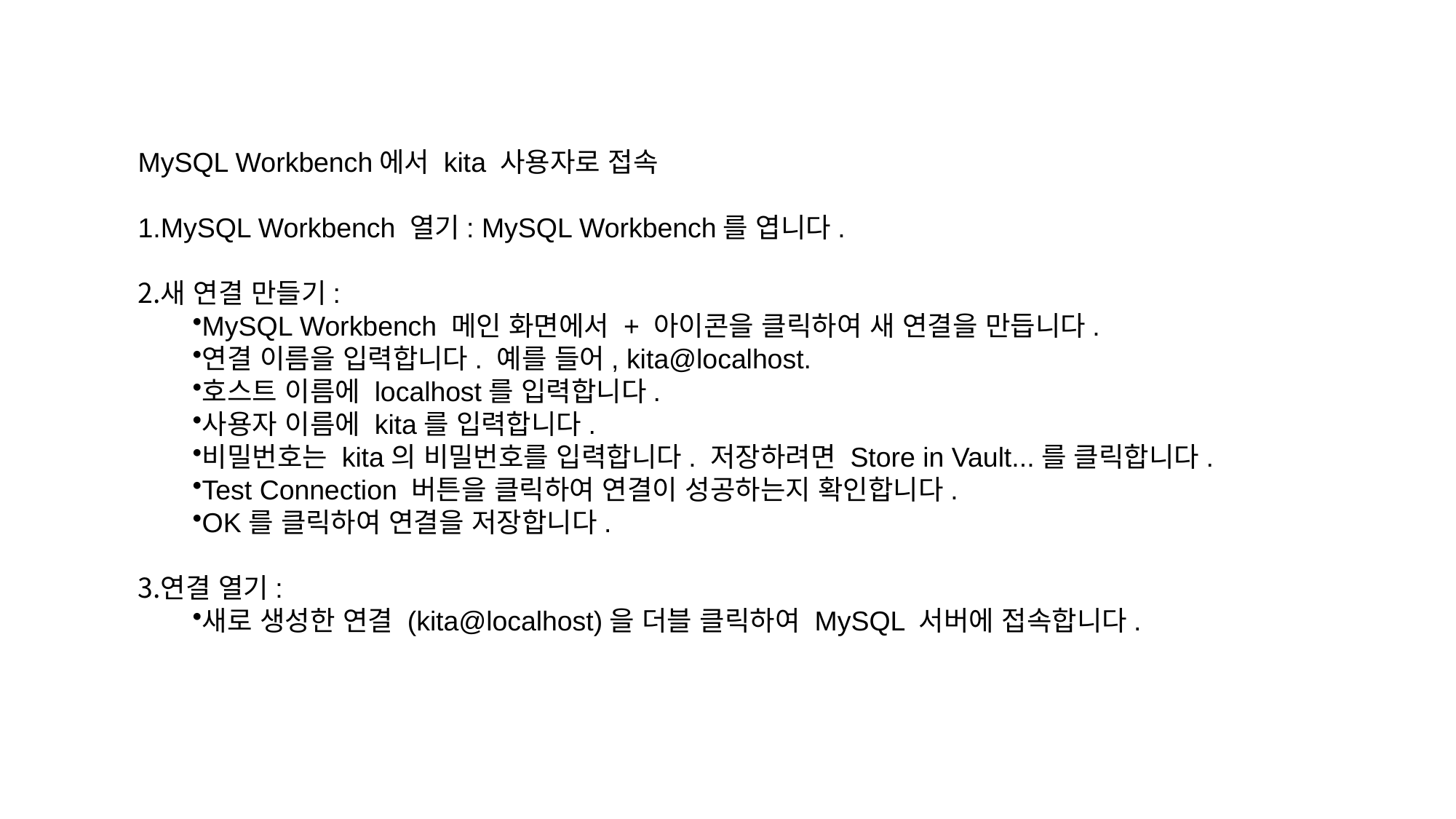

MySQL Workbench에서 kita 사용자로 접속

MySQL Workbench 열기: MySQL Workbench를 엽니다.

새 연결 만들기:
MySQL Workbench 메인 화면에서 + 아이콘을 클릭하여 새 연결을 만듭니다.
연결 이름을 입력합니다. 예를 들어, kita@localhost.
호스트 이름에 localhost를 입력합니다.
사용자 이름에 kita를 입력합니다.
비밀번호는 kita의 비밀번호를 입력합니다. 저장하려면 Store in Vault...를 클릭합니다.
Test Connection 버튼을 클릭하여 연결이 성공하는지 확인합니다.
OK를 클릭하여 연결을 저장합니다.

연결 열기:
새로 생성한 연결 (kita@localhost)을 더블 클릭하여 MySQL 서버에 접속합니다.